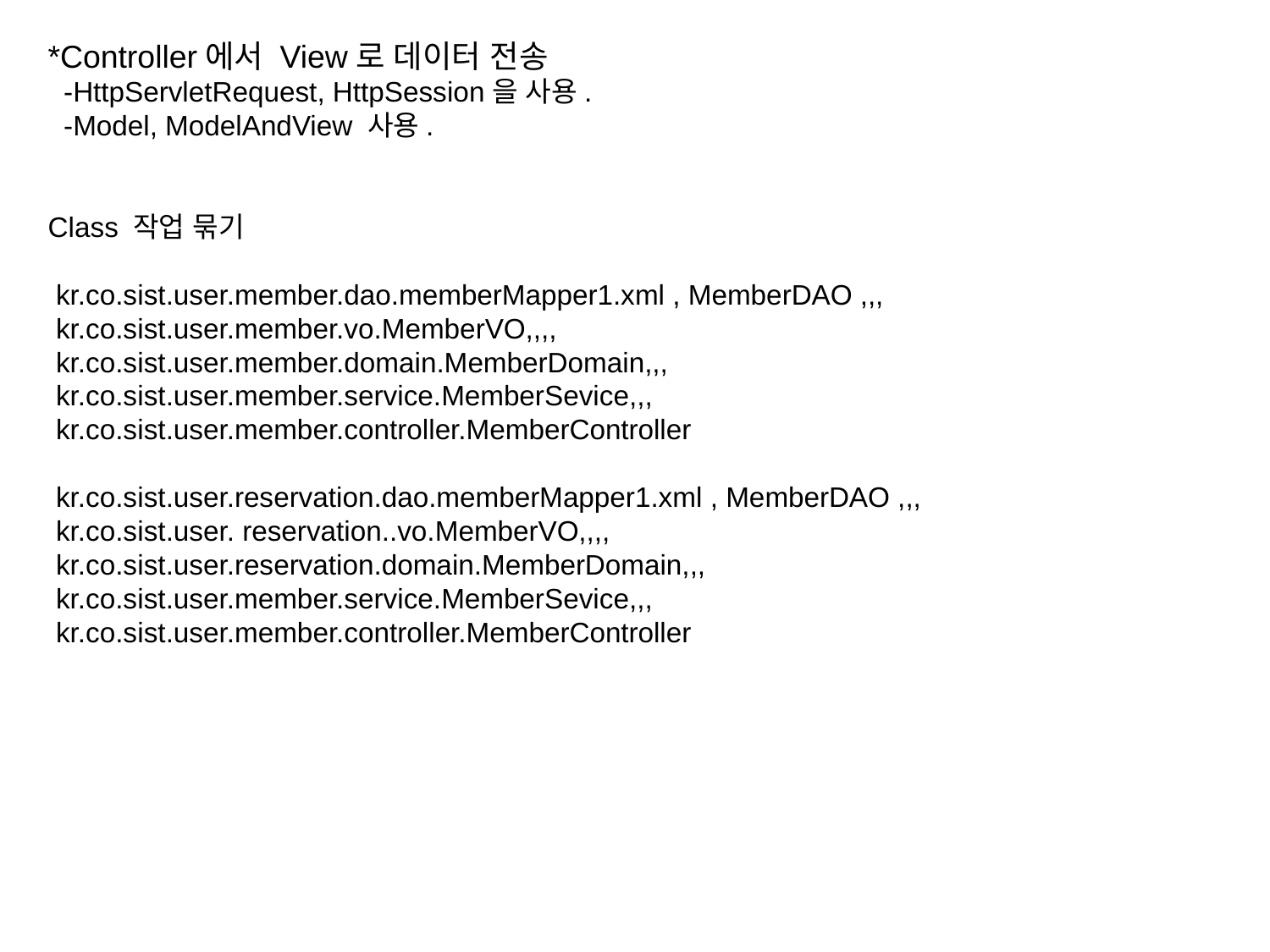

*Controller에서 View로 데이터 전송
  -HttpServletRequest, HttpSession을 사용.
  -Model, ModelAndView 사용.

Class 작업 묶기

 kr.co.sist.user.member.dao.memberMapper1.xml , MemberDAO ,,,
 kr.co.sist.user.member.vo.MemberVO,,,,
 kr.co.sist.user.member.domain.MemberDomain,,,
 kr.co.sist.user.member.service.MemberSevice,,,
 kr.co.sist.user.member.controller.MemberController

 kr.co.sist.user.reservation.dao.memberMapper1.xml , MemberDAO ,,,
 kr.co.sist.user. reservation..vo.MemberVO,,,,
 kr.co.sist.user.reservation.domain.MemberDomain,,,
 kr.co.sist.user.member.service.MemberSevice,,,
 kr.co.sist.user.member.controller.MemberController